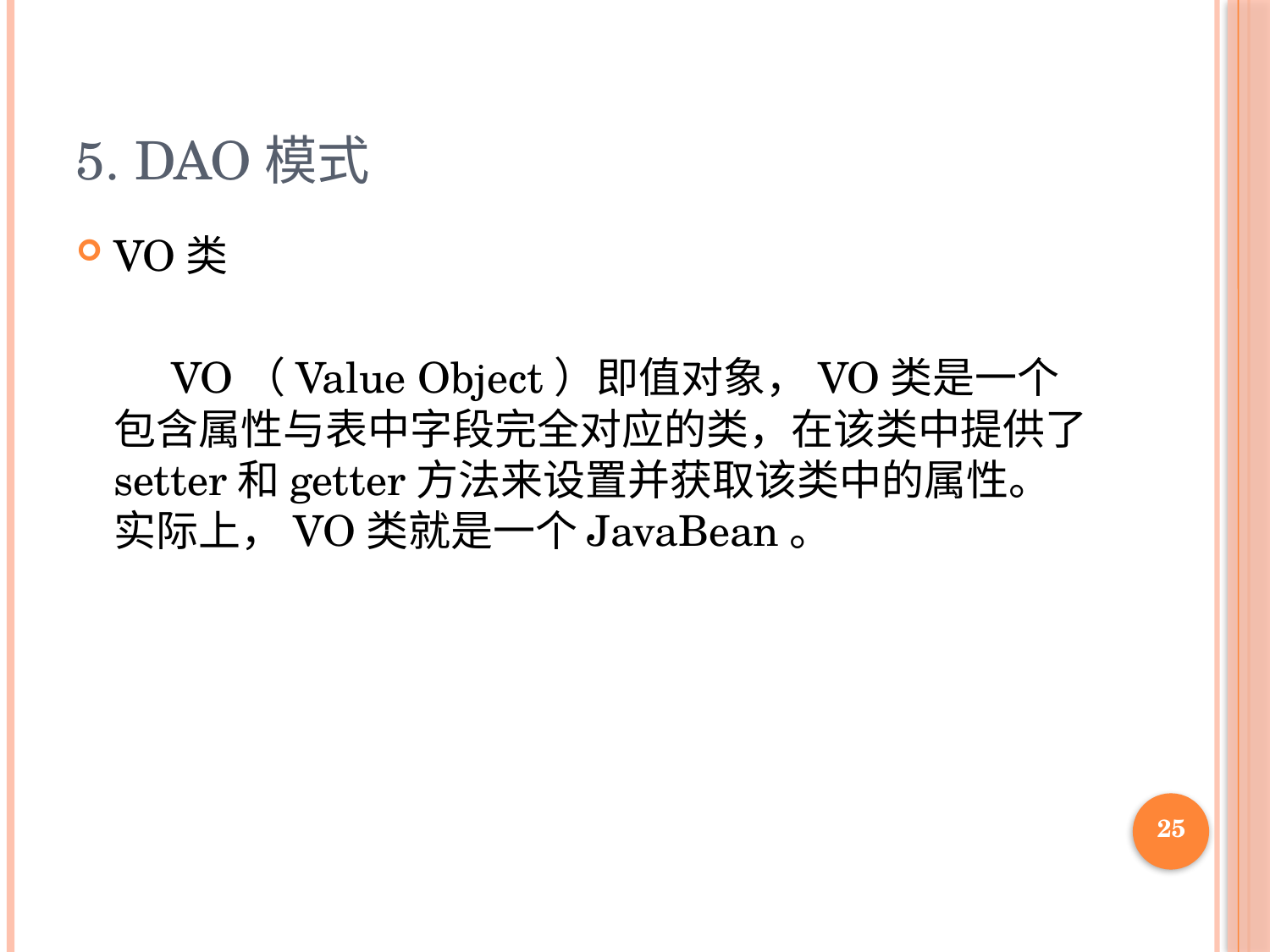

# 5. DAO模式
VO类

        VO（Value Object）即值对象，VO类是一个包含属性与表中字段完全对应的类，在该类中提供了setter和getter方法来设置并获取该类中的属性。实际上，VO类就是一个JavaBean。
25